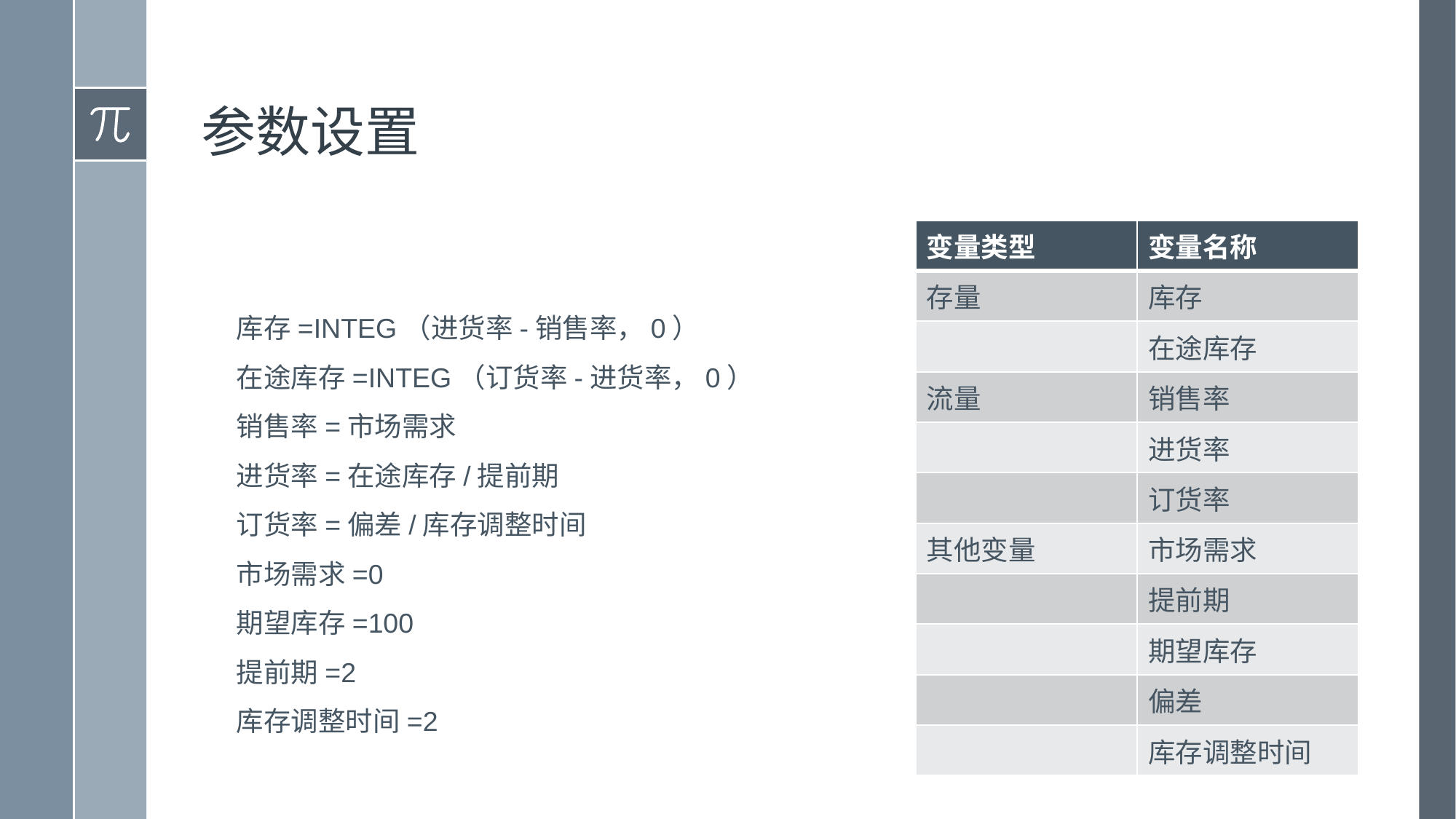

# 参数设置
| 变量类型 | 变量名称 |
| --- | --- |
| 存量 | 库存 |
|  | 在途库存 |
| 流量 | 销售率 |
|  | 进货率 |
|  | 订货率 |
| 其他变量 | 市场需求 |
|  | 提前期 |
|  | 期望库存 |
|  | 偏差 |
|  | 库存调整时间 |
库存=INTEG（进货率-销售率，0）
在途库存=INTEG（订货率-进货率，0）
销售率=市场需求
进货率=在途库存/提前期
订货率=偏差/库存调整时间
市场需求=0
期望库存=100
提前期=2
库存调整时间=2